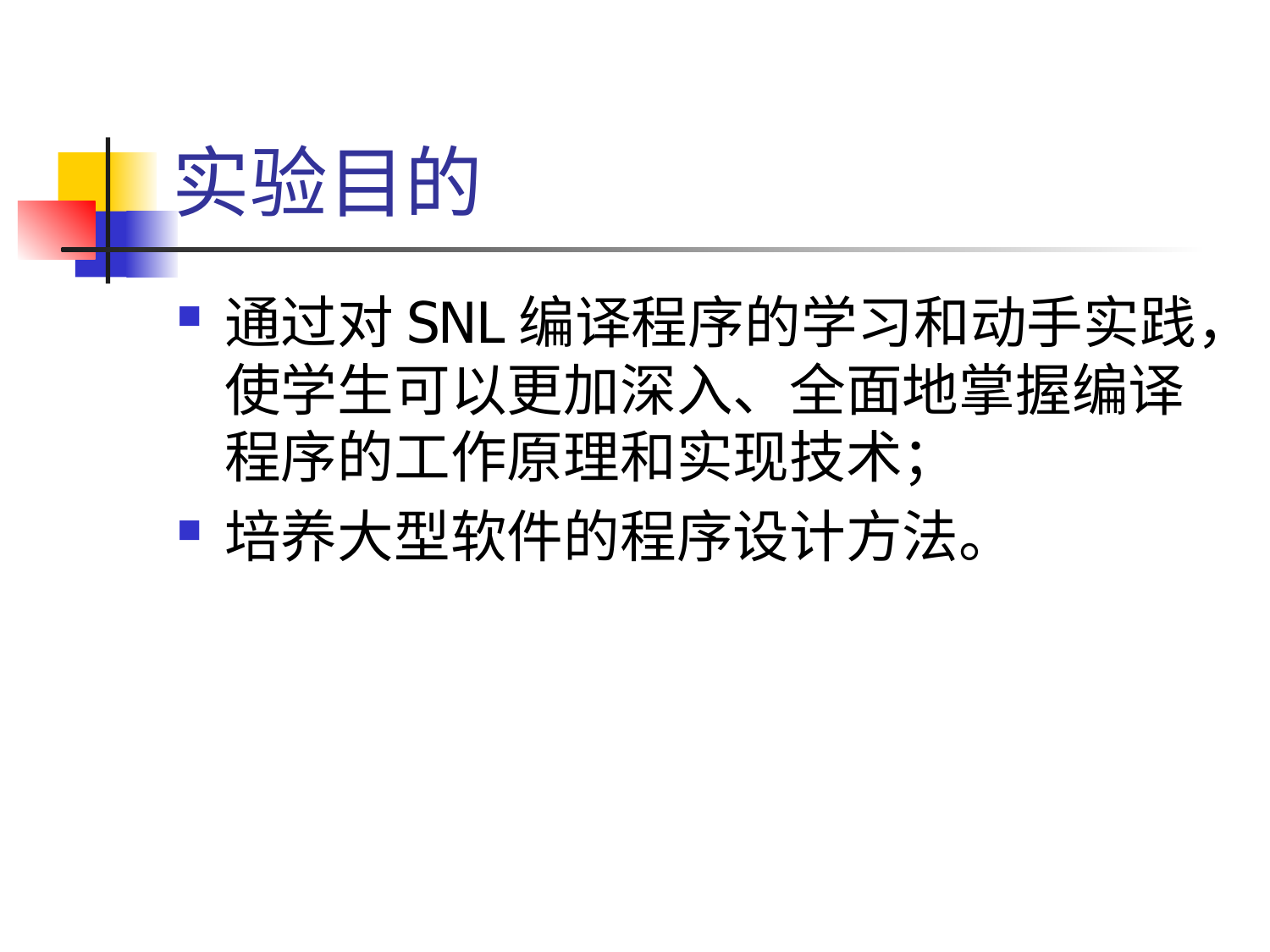

# 实验目的
通过对SNL编译程序的学习和动手实践，使学生可以更加深入、全面地掌握编译程序的工作原理和实现技术；
培养大型软件的程序设计方法。